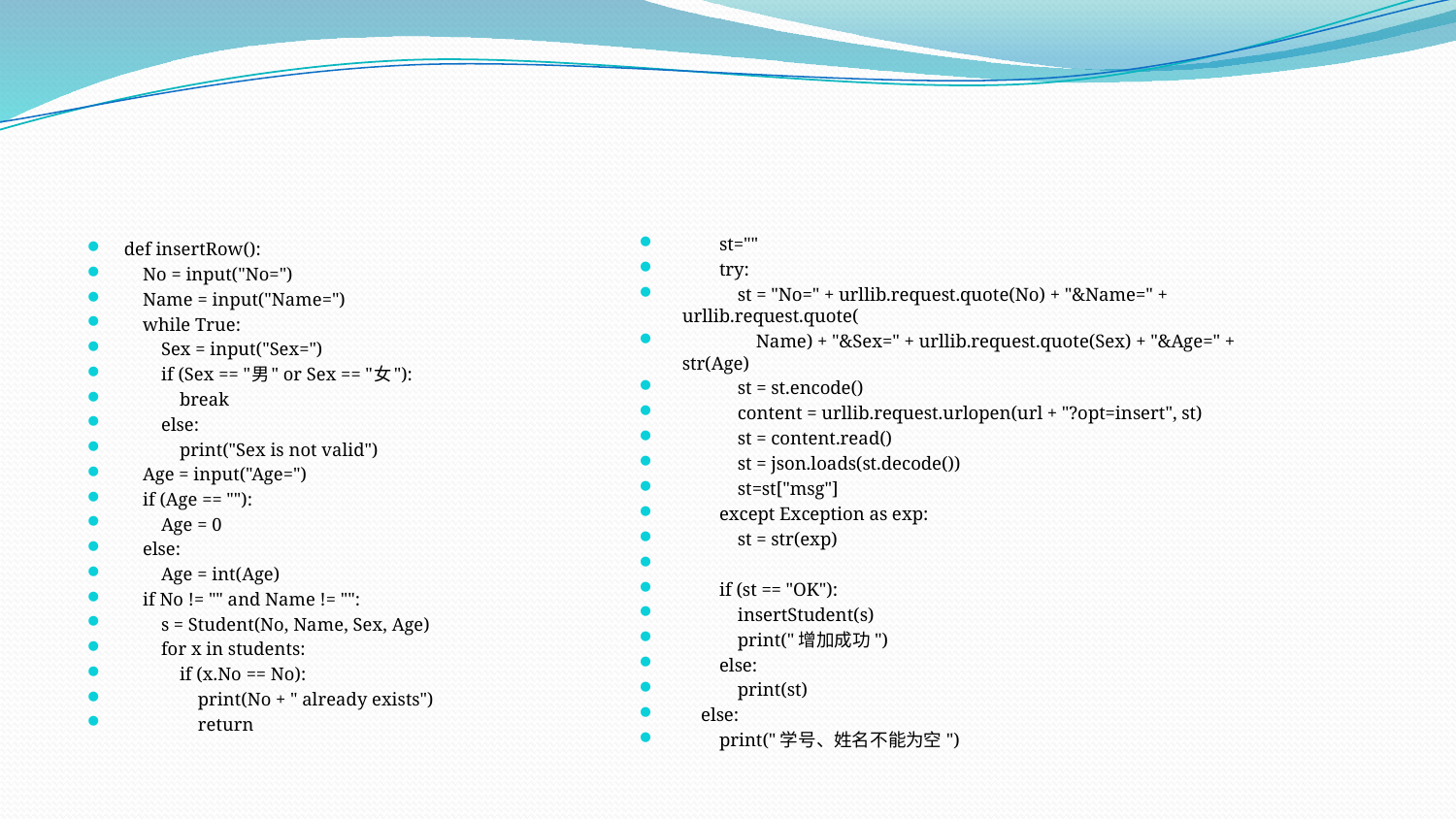

#
        st=""
        try:
            st = "No=" + urllib.request.quote(No) + "&Name=" + urllib.request.quote(
                Name) + "&Sex=" + urllib.request.quote(Sex) + "&Age=" + str(Age)
            st = st.encode()
            content = urllib.request.urlopen(url + "?opt=insert", st)
            st = content.read()
            st = json.loads(st.decode())
            st=st["msg"]
        except Exception as exp:
            st = str(exp)

        if (st == "OK"):
            insertStudent(s)
            print("增加成功")
        else:
            print(st)
    else:
        print("学号、姓名不能为空")
def insertRow():
    No = input("No=")
    Name = input("Name=")
    while True:
        Sex = input("Sex=")
        if (Sex == "男" or Sex == "女"):
            break
        else:
            print("Sex is not valid")
    Age = input("Age=")
    if (Age == ""):
        Age = 0
    else:
        Age = int(Age)
    if No != "" and Name != "":
        s = Student(No, Name, Sex, Age)
        for x in students:
            if (x.No == No):
                print(No + " already exists")
                return